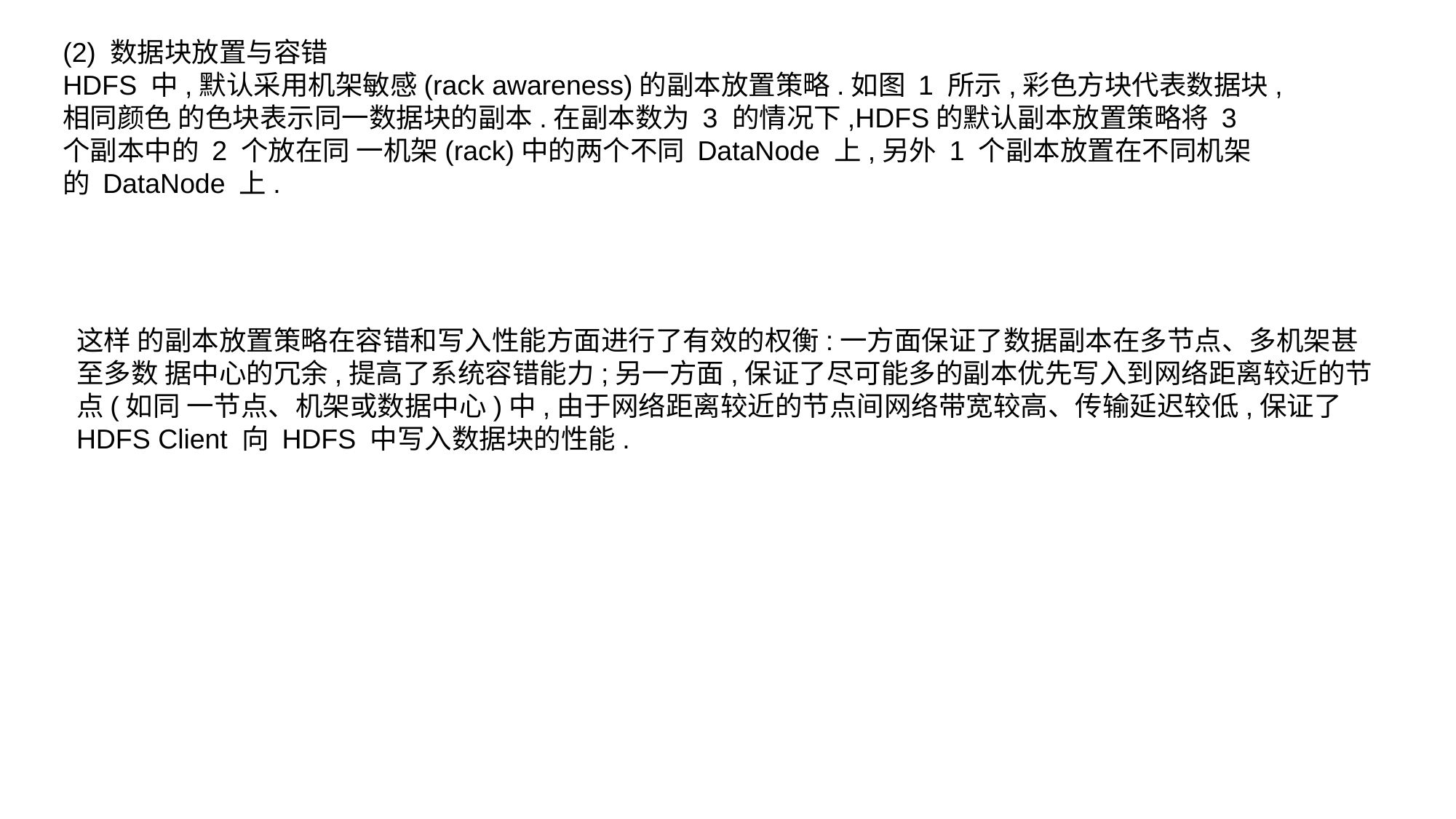

(2) 数据块放置与容错
HDFS 中,默认采用机架敏感(rack awareness)的副本放置策略.如图 1 所示,彩色方块代表数据块,相同颜色 的色块表示同一数据块的副本.在副本数为 3 的情况下,HDFS的默认副本放置策略将 3 个副本中的 2 个放在同 一机架(rack)中的两个不同 DataNode 上,另外 1 个副本放置在不同机架的 DataNode 上.
这样 的副本放置策略在容错和写入性能方面进行了有效的权衡:一方面保证了数据副本在多节点、多机架甚至多数 据中心的冗余,提高了系统容错能力;另一方面,保证了尽可能多的副本优先写入到网络距离较近的节点(如同 一节点、机架或数据中心)中,由于网络距离较近的节点间网络带宽较高、传输延迟较低,保证了 HDFS Client 向 HDFS 中写入数据块的性能.